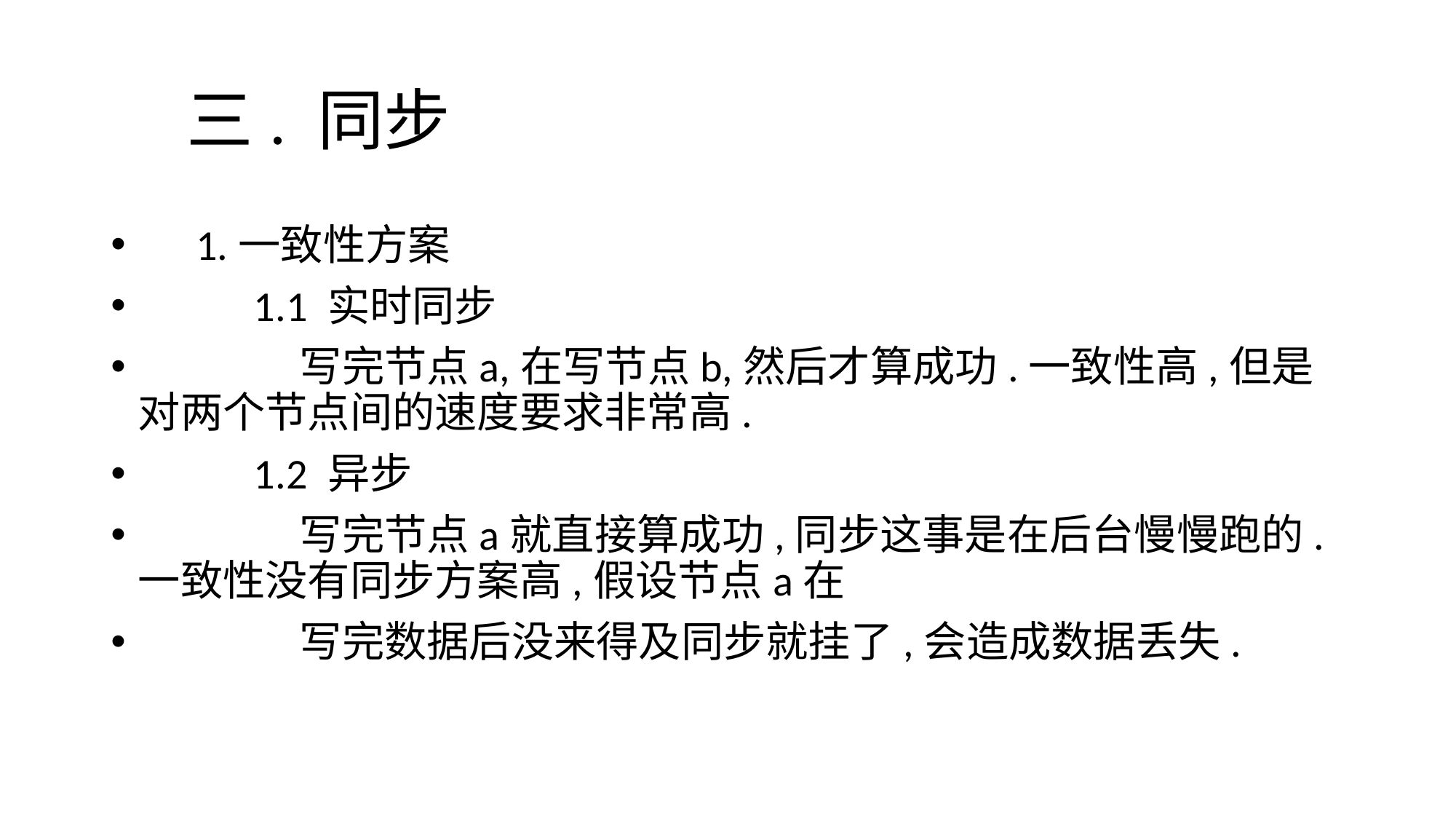

# 三. 同步
      1.一致性方案
            1.1 实时同步
                写完节点a,在写节点b,然后才算成功.一致性高,但是对两个节点间的速度要求非常高.
            1.2 异步
                写完节点a就直接算成功,同步这事是在后台慢慢跑的.一致性没有同步方案高,假设节点a在
                写完数据后没来得及同步就挂了,会造成数据丢失.